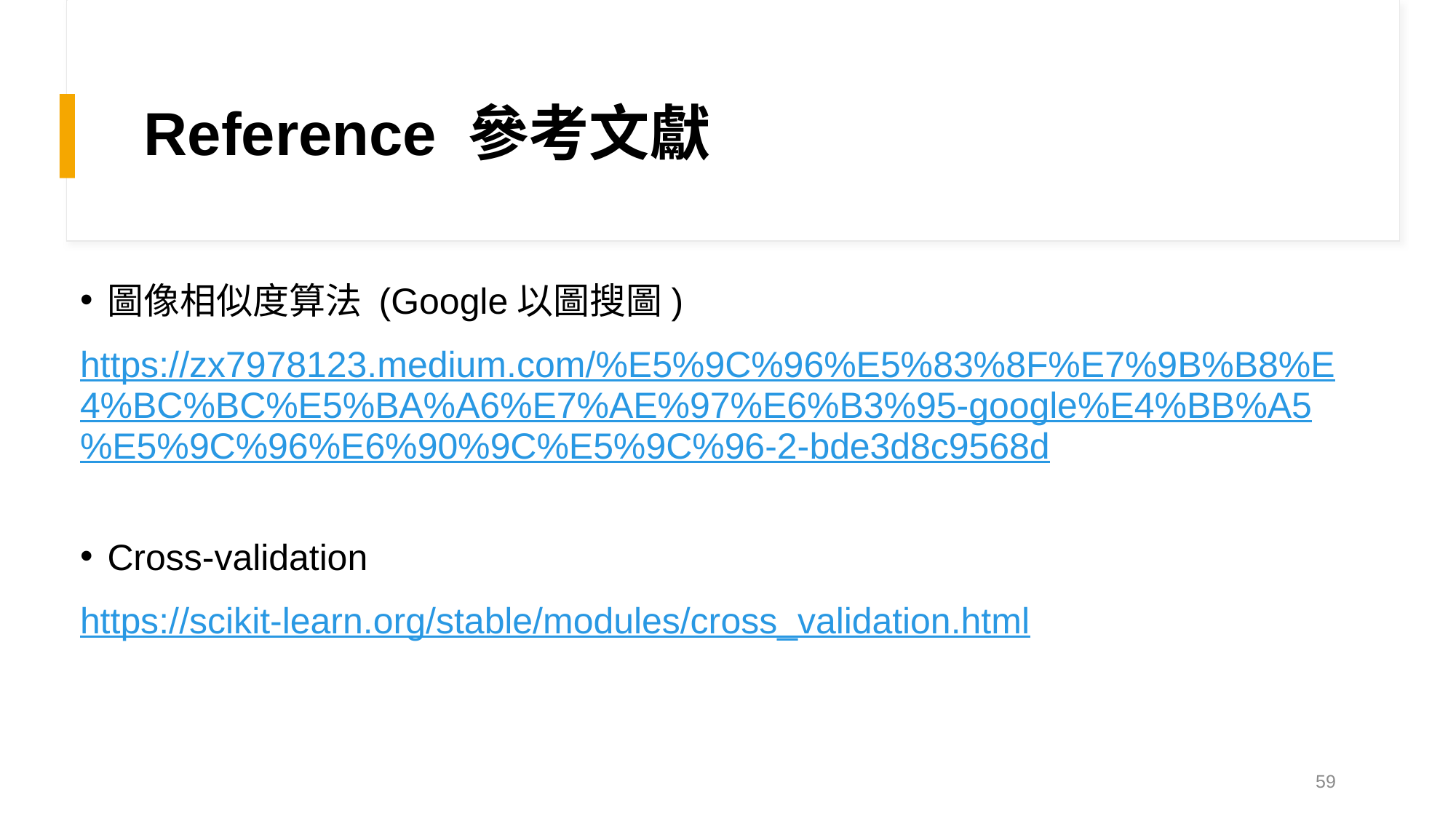

# Reference 參考文獻
圖像相似度算法 (Google以圖搜圖)
https://zx7978123.medium.com/%E5%9C%96%E5%83%8F%E7%9B%B8%E4%BC%BC%E5%BA%A6%E7%AE%97%E6%B3%95-google%E4%BB%A5%E5%9C%96%E6%90%9C%E5%9C%96-2-bde3d8c9568d
Cross-validation
https://scikit-learn.org/stable/modules/cross_validation.html
59